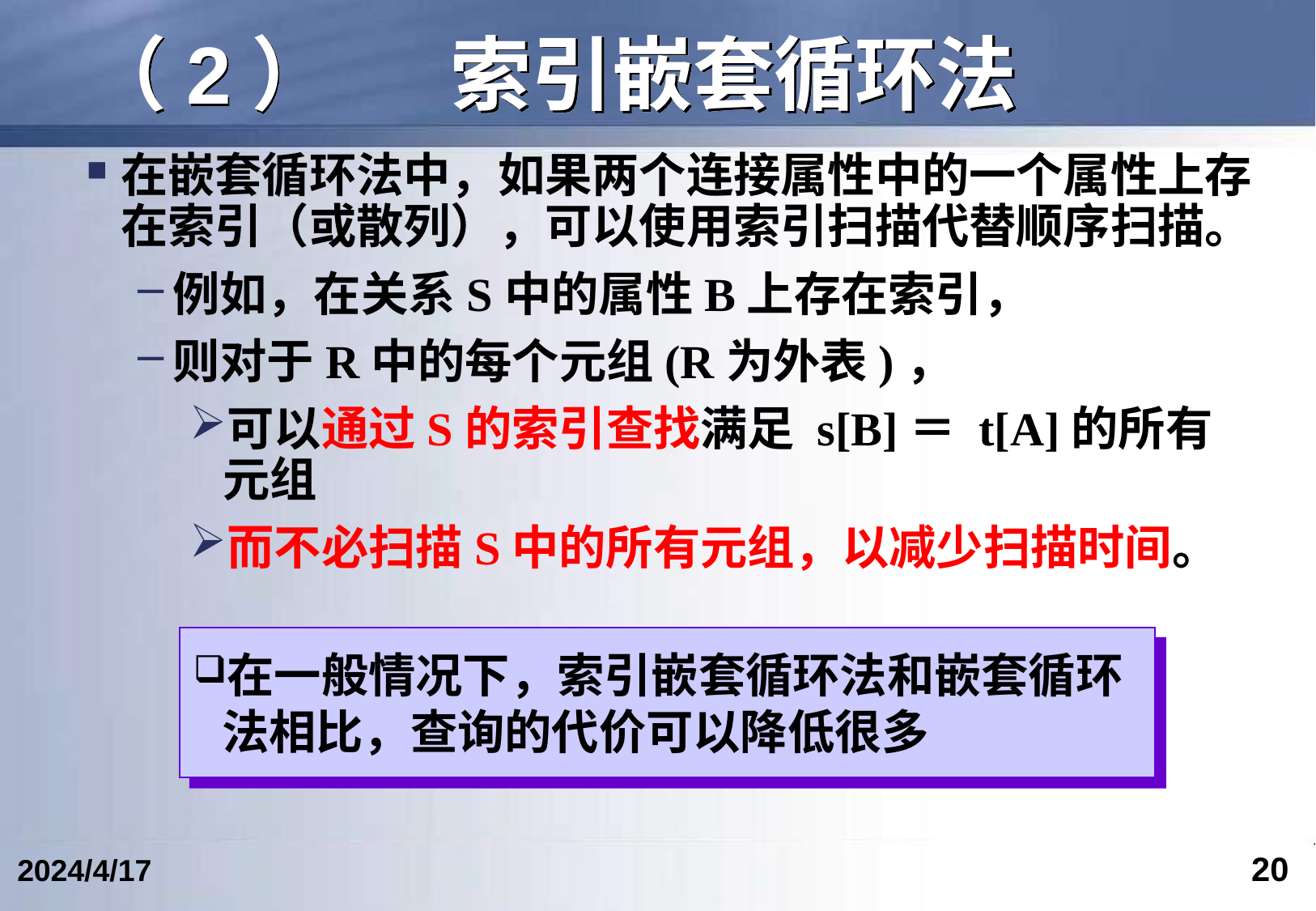

# （2）	索引嵌套循环法
在嵌套循环法中，如果两个连接属性中的一个属性上存在索引（或散列），可以使用索引扫描代替顺序扫描。
例如，在关系S中的属性B上存在索引，
则对于R中的每个元组(R为外表)，
可以通过S的索引查找满足 s[B]＝ t[A]的所有元组
而不必扫描S中的所有元组，以减少扫描时间。

在一般情况下，索引嵌套循环法和嵌套循环法相比，查询的代价可以降低很多
20
2024/4/17